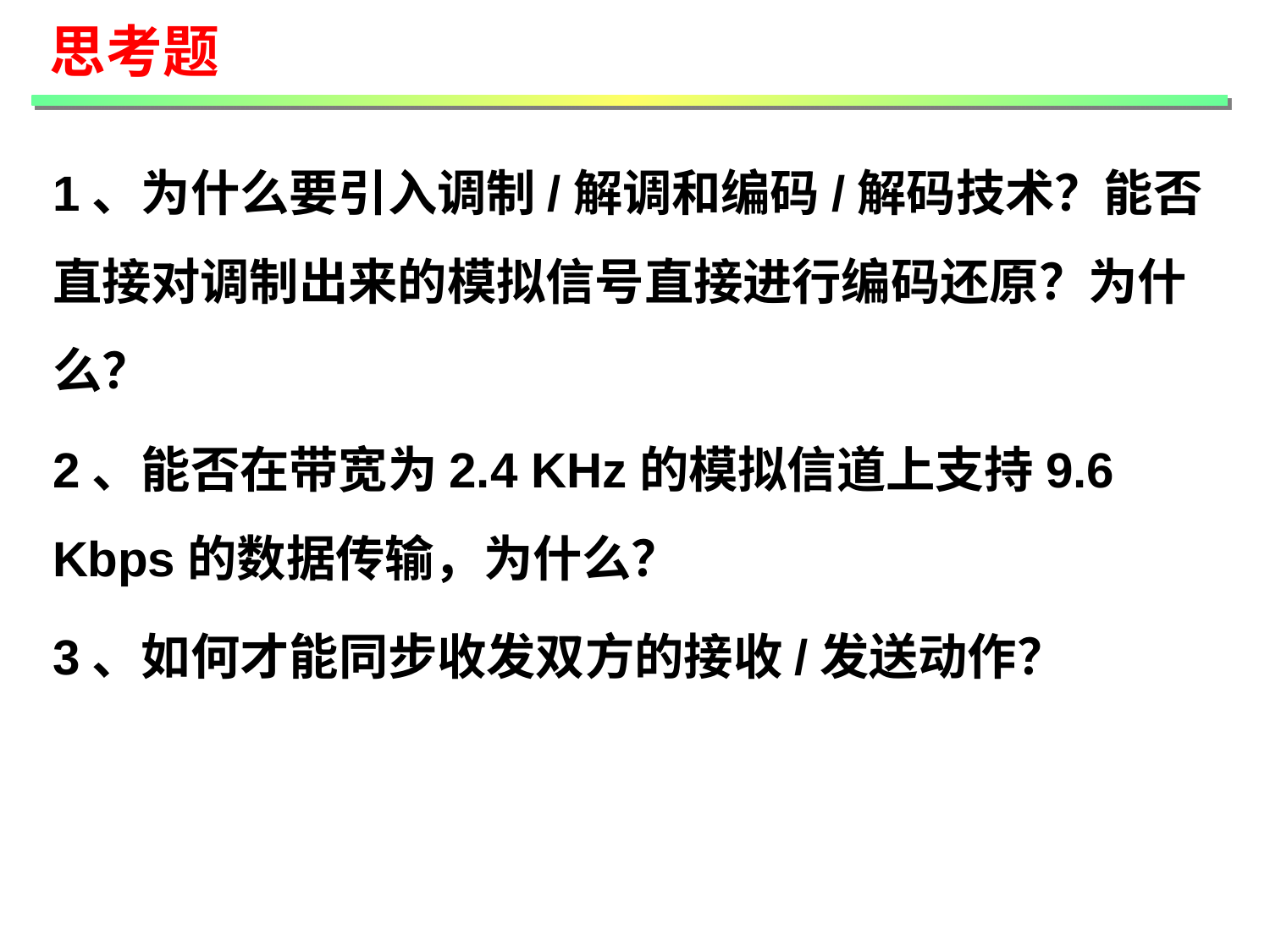

思考题

1、为什么要引入调制/解调和编码/解码技术？能否直接对调制出来的模拟信号直接进行编码还原？为什么？
2、能否在带宽为2.4 KHz的模拟信道上支持9.6 Kbps的数据传输，为什么？
3、如何才能同步收发双方的接收/发送动作？